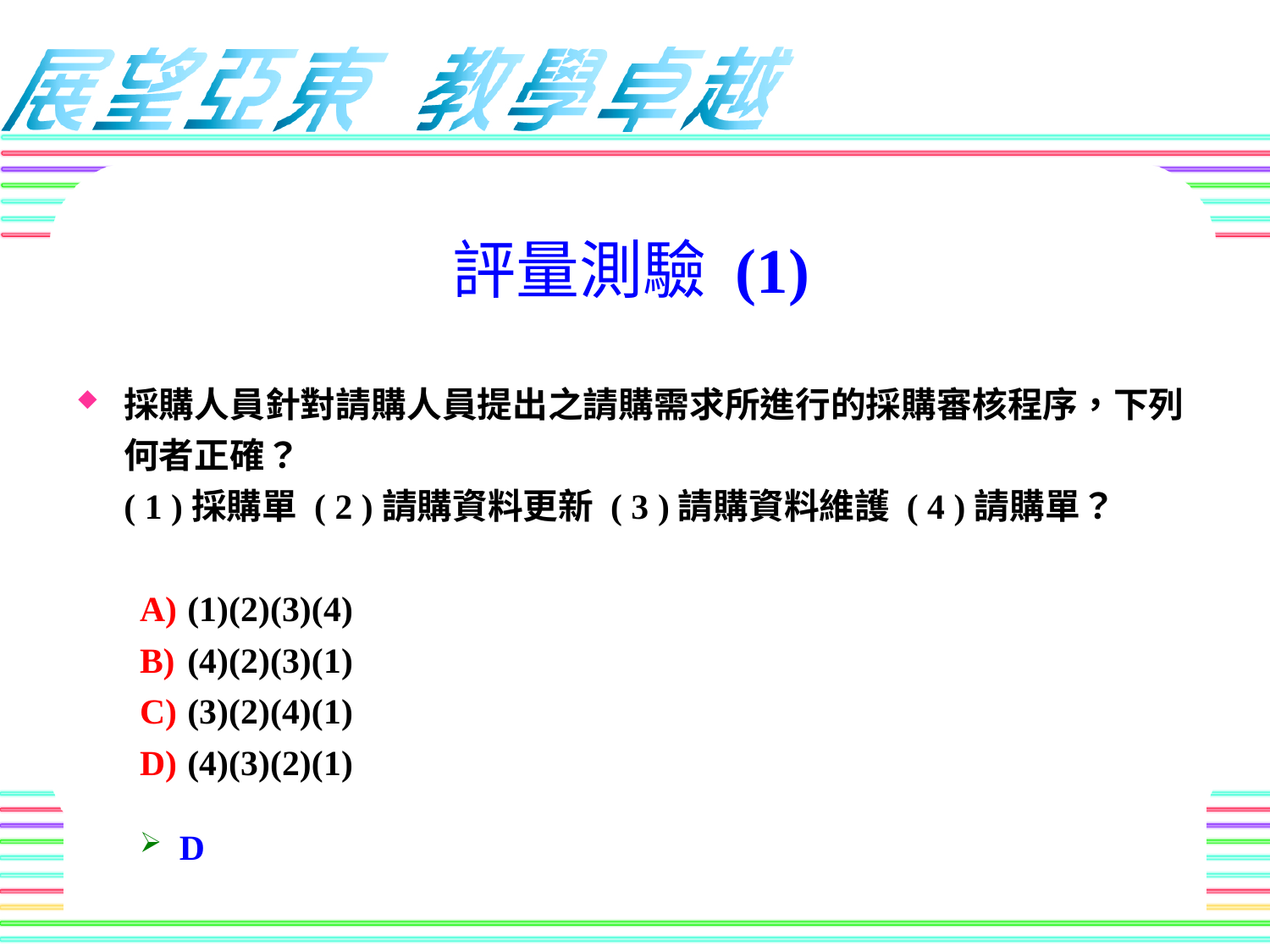

評量測驗 (1)
採購人員針對請購人員提出之請購需求所進行的採購審核程序，下列何者正確？
( 1 )採購單 ( 2 )請購資料更新 ( 3 )請購資料維護 ( 4 )請購單？
(1)(2)(3)(4)
(4)(2)(3)(1)
(3)(2)(4)(1)
(4)(3)(2)(1)
D